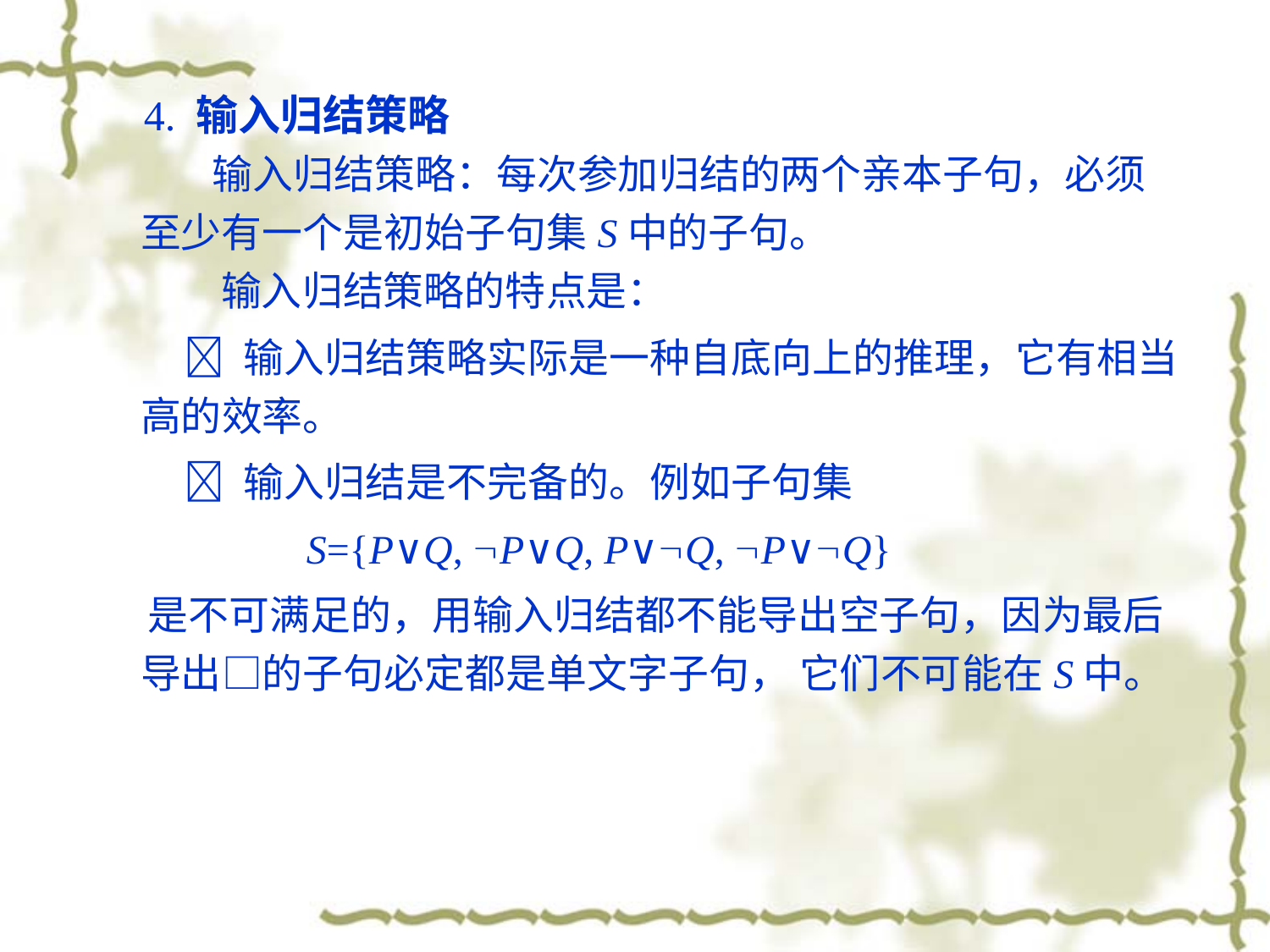

4. 输入归结策略
            输入归结策略：每次参加归结的两个亲本子句，必须至少有一个是初始子句集S中的子句。
             输入归结策略的特点是：
          • 输入归结策略实际是一种自底向上的推理，它有相当高的效率。
          • 输入归结是不完备的。例如子句集
                     S={P∨Q, ¬P∨Q, P∨¬Q, ¬P∨¬Q}
     是不可满足的，用输入归结都不能导出空子句，因为最后导出□的子句必定都是单文字子句， 它们不可能在S中。